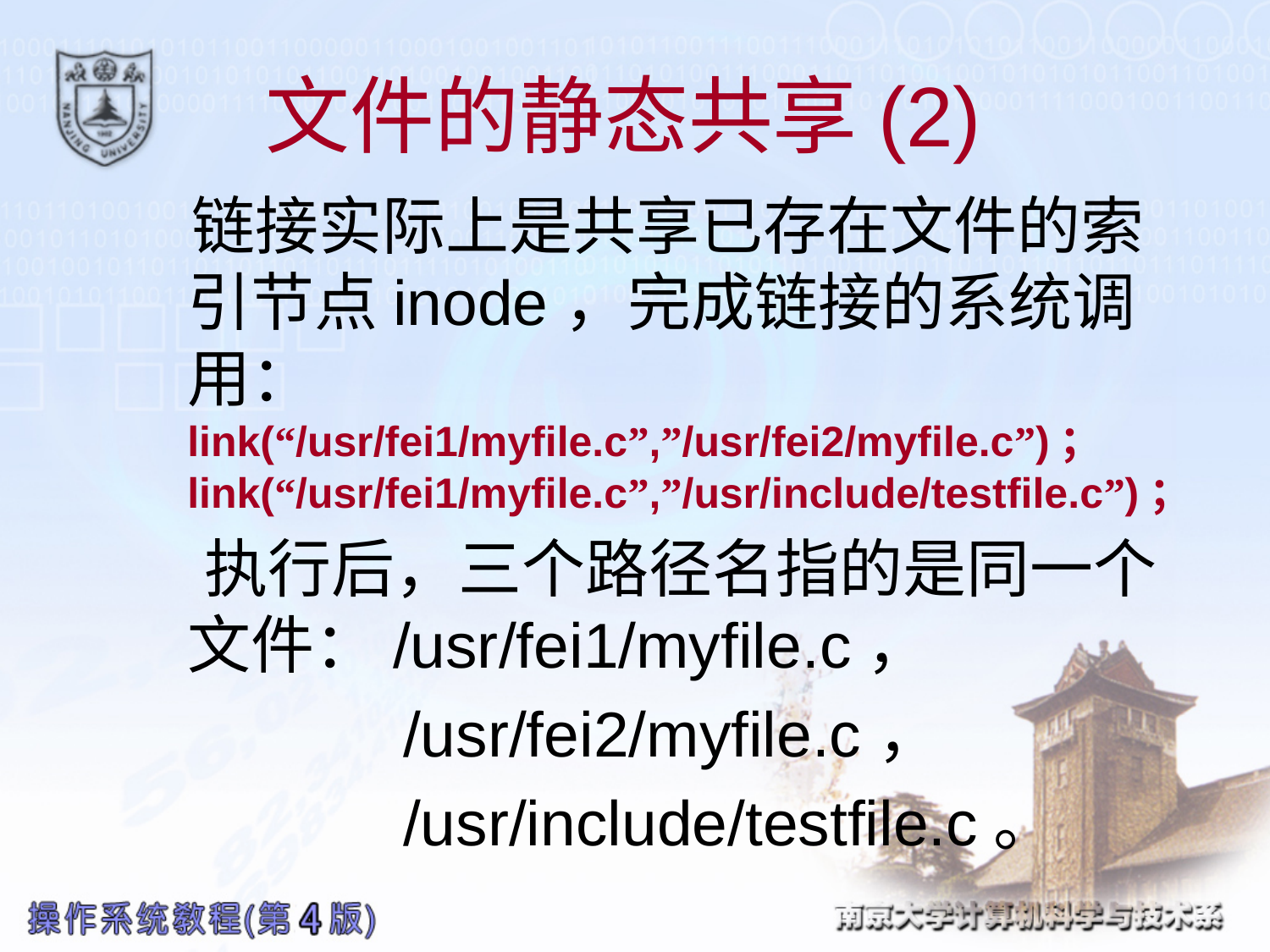

# 文件的静态共享(2)
   链接实际上是共享已存在文件的索引节点inode，完成链接的系统调用：        link(“/usr/fei1/myfile.c”,”/usr/fei2/myfile.c”)；        link(“/usr/fei1/myfile.c”,”/usr/include/testfile.c”)；
    执行后，三个路径名指的是同一个文件：/usr/fei1/myfile.c，
               /usr/fei2/myfile.c，
               /usr/include/testfile.c。